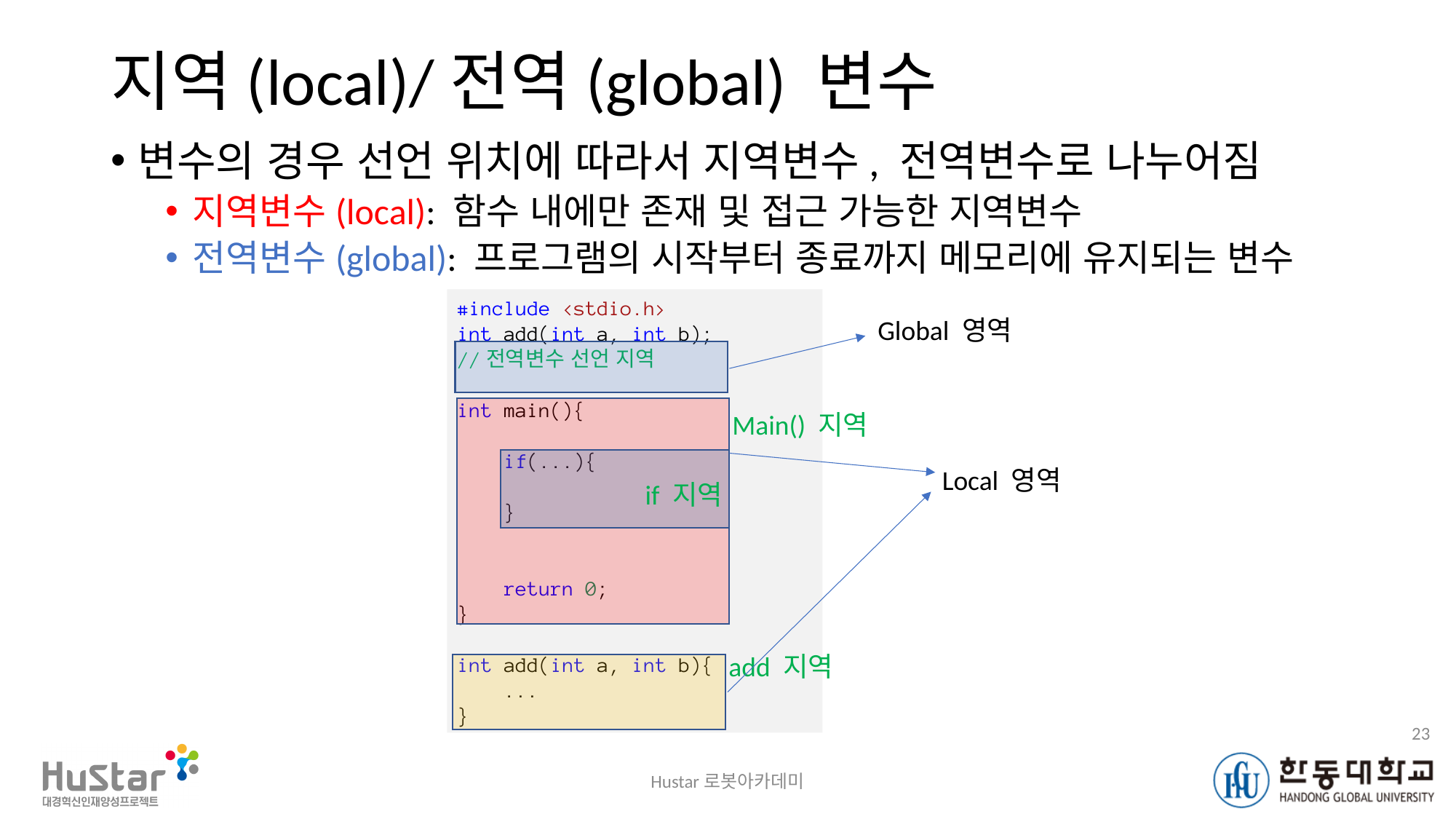

# 지역(local)/전역(global) 변수
변수의 경우 선언 위치에 따라서 지역변수, 전역변수로 나누어짐
지역변수(local): 함수 내에만 존재 및 접근 가능한 지역변수
전역변수(global): 프로그램의 시작부터 종료까지 메모리에 유지되는 변수

#include <stdio.h>
int add(int a, int b);
//전역변수 선언 지역
int main(){
    if(...){
    }
    return 0;
}
int add(int a, int b){
    ...
}
Global 영역

Main() 지역

Local 영역
if 지역
add 지역

23
Hustar로봇아카데미